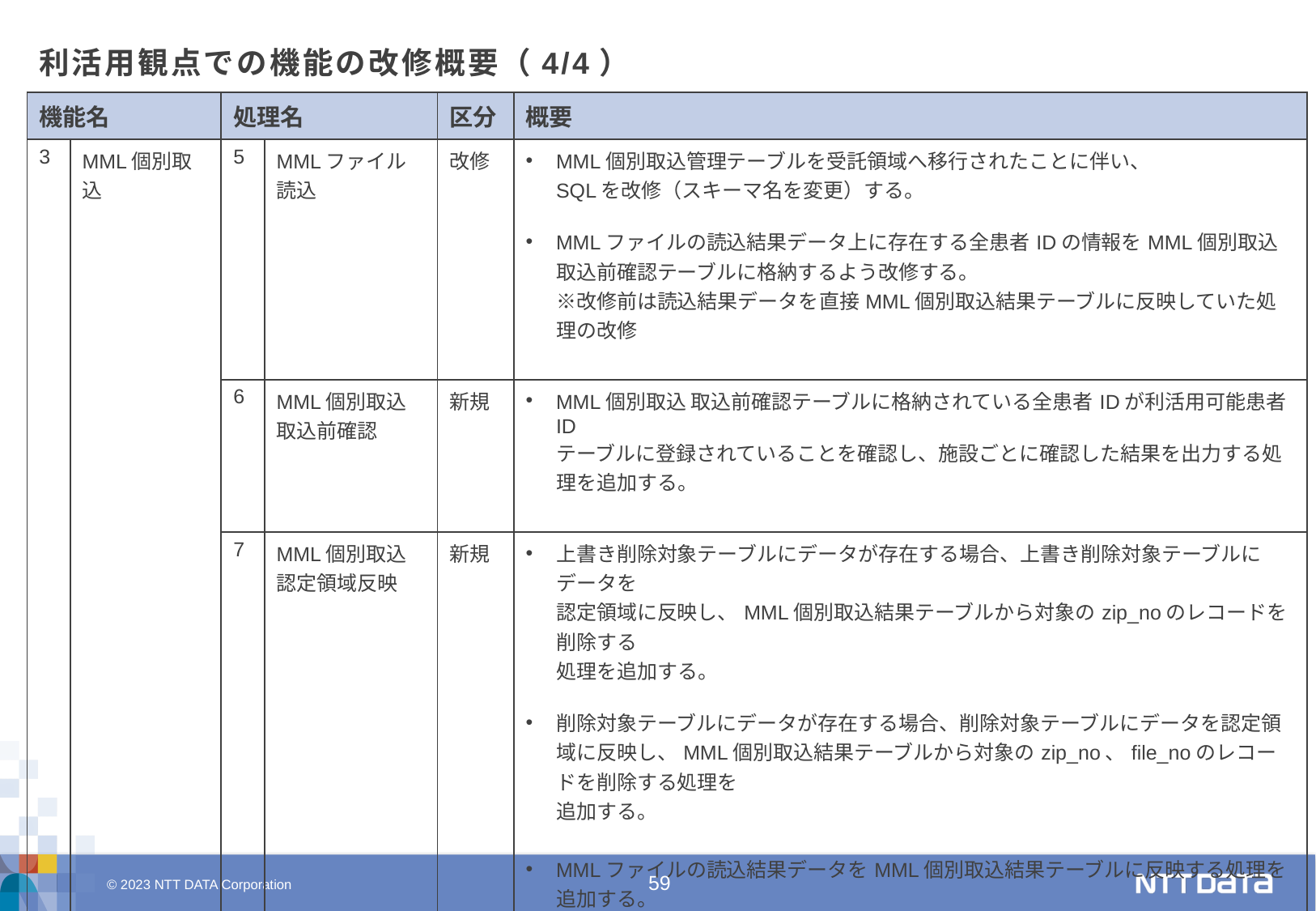

# 利活用観点での機能の改修概要（4/4）
| 機能名 |  | 処理名 |  | 区分 | 概要 |
| --- | --- | --- | --- | --- | --- |
| 3 | MML個別取込 | 5 | MMLファイル読込 | 改修 | MML個別取込管理テーブルを受託領域へ移行されたことに伴い、 SQLを改修（スキーマ名を変更）する。 MMLファイルの読込結果データ上に存在する全患者IDの情報をMML個別取込 取込前確認テーブルに格納するよう改修する。 ※改修前は読込結果データを直接MML個別取込結果テーブルに反映していた処理の改修 |
|  |  | 6 | MML個別取込 取込前確認 | 新規 | MML個別取込 取込前確認テーブルに格納されている全患者IDが利活用可能患者ID テーブルに登録されていることを確認し、施設ごとに確認した結果を出力する処理を追加する。 |
|  |  | 7 | MML個別取込 認定領域反映 | 新規 | 上書き削除対象テーブルにデータが存在する場合、上書き削除対象テーブルにデータを 認定領域に反映し、MML個別取込結果テーブルから対象のzip\_noのレコードを削除する 処理を追加する。 削除対象テーブルにデータが存在する場合、削除対象テーブルにデータを認定領域に反映し、MML個別取込結果テーブルから対象のzip\_no、file\_noのレコードを削除する処理を 追加する。 MMLファイルの読込結果データをMML個別取込結果テーブルに反映する処理を追加する。 MML個別取込結果テーブル上に存在する全患者IDの情報をMML個別取込 取込後確認テーブルに格納するよう改修する。 |
|  |  | 8 | MML個別取込 取込後確認 | 新規 | MML個別取込 取込後確認テーブルに格納されている全患者IDが利活用可能患者ID テーブルに登録されていることを確認し、施設ごとに確認した結果を出力する処理を追加する。 |